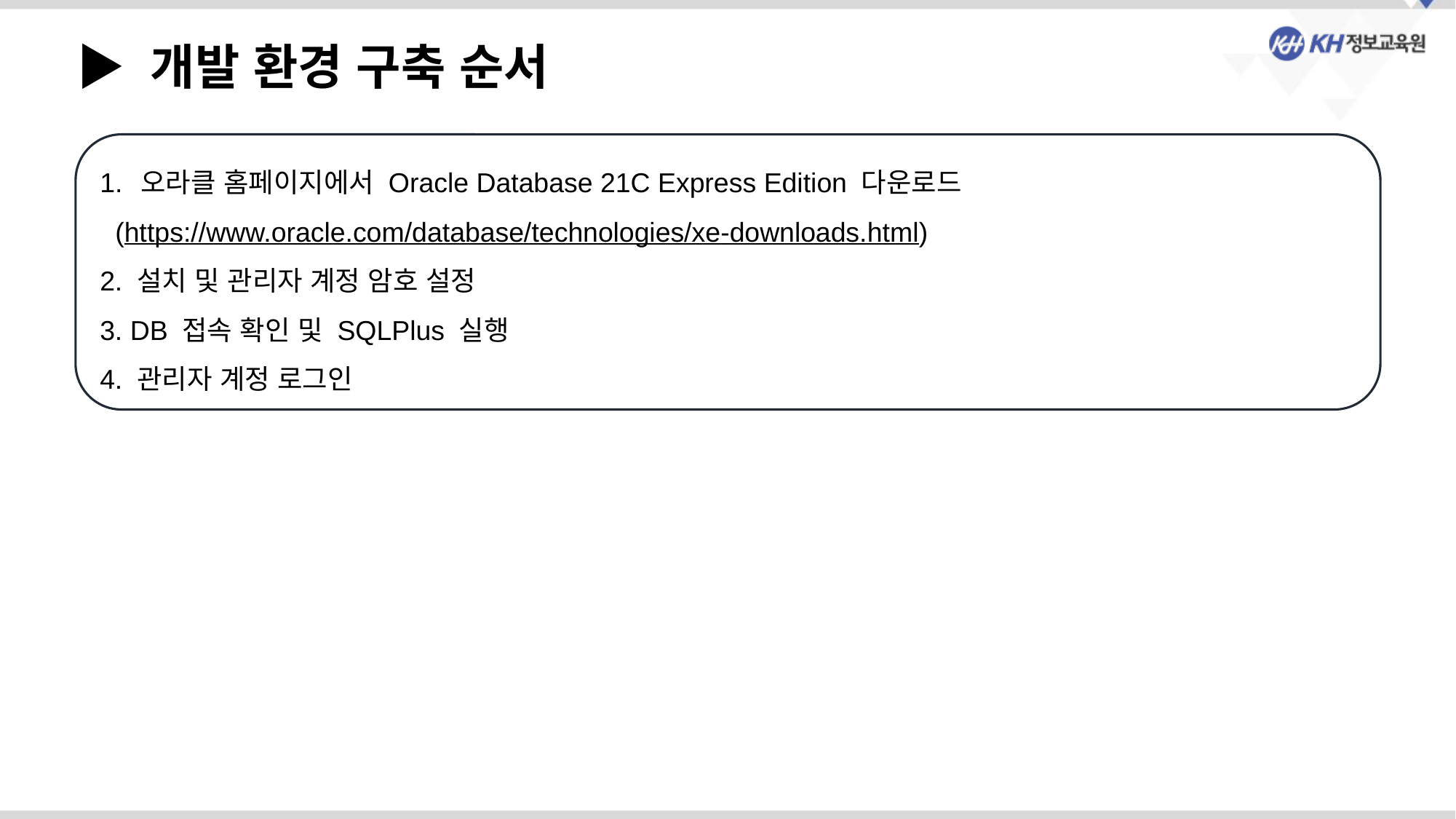

▶ 개발 환경 구축 순서
오라클 홈페이지에서 Oracle Database 21C Express Edition 다운로드
  (https://www.oracle.com/database/technologies/xe-downloads.html)
2. 설치 및 관리자 계정 암호 설정
3. DB 접속 확인 및 SQLPlus 실행
4. 관리자 계정 로그인